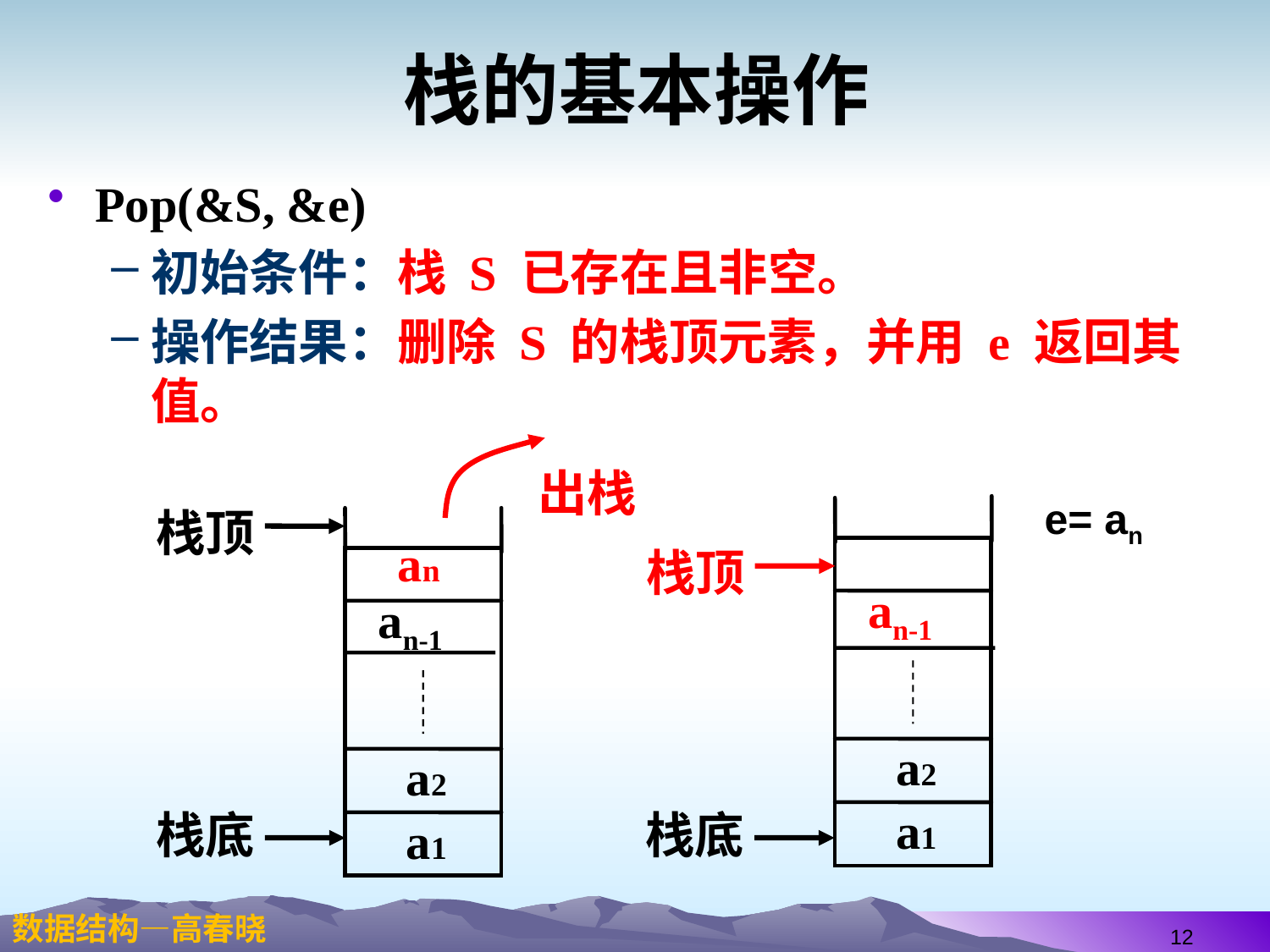

# 栈的基本操作
Pop(&S, &e)
初始条件：栈 S 已存在且非空。
操作结果：删除 S 的栈顶元素，并用 e 返回其值。

出栈
e= an
栈顶

a2

a1

an-1

an

a2

a1

栈顶

an-1

栈底

栈底

12